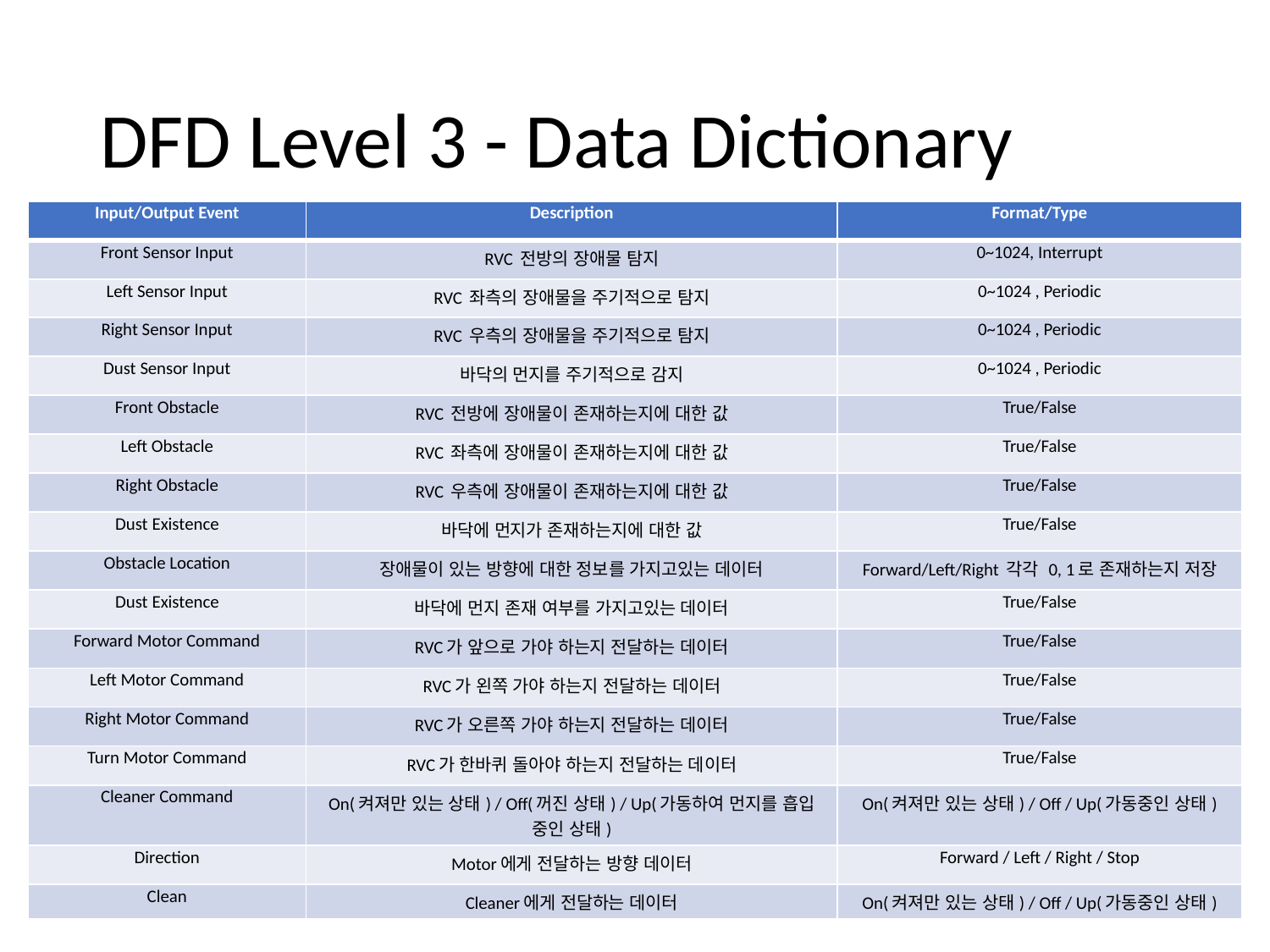

# DFD Level 3 - Data Dictionary
| Input/Output Event | Description | Format/Type |
| --- | --- | --- |
| Front Sensor Input | RVC 전방의 장애물 탐지 | 0~1024, Interrupt |
| Left Sensor Input | RVC 좌측의 장애물을 주기적으로 탐지 | 0~1024 , Periodic |
| Right Sensor Input | RVC 우측의 장애물을 주기적으로 탐지 | 0~1024 , Periodic |
| Dust Sensor Input | 바닥의 먼지를 주기적으로 감지 | 0~1024 , Periodic |
| Front Obstacle | RVC 전방에 장애물이 존재하는지에 대한 값 | True/False |
| Left Obstacle | RVC 좌측에 장애물이 존재하는지에 대한 값 | True/False |
| Right Obstacle | RVC 우측에 장애물이 존재하는지에 대한 값 | True/False |
| Dust Existence | 바닥에 먼지가 존재하는지에 대한 값 | True/False |
| Obstacle Location | 장애물이 있는 방향에 대한 정보를 가지고있는 데이터 | Forward/Left/Right 각각 0, 1로 존재하는지 저장 |
| Dust Existence | 바닥에 먼지 존재 여부를 가지고있는 데이터 | True/False |
| Forward Motor Command | RVC가 앞으로 가야 하는지 전달하는 데이터 | True/False |
| Left Motor Command | RVC가 왼쪽 가야 하는지 전달하는 데이터 | True/False |
| Right Motor Command | RVC가 오른쪽 가야 하는지 전달하는 데이터 | True/False |
| Turn Motor Command | RVC가 한바퀴 돌아야 하는지 전달하는 데이터 | True/False |
| Cleaner Command | On(켜져만 있는 상태) / Off(꺼진 상태) / Up(가동하여 먼지를 흡입 중인 상태) | On(켜져만 있는 상태) / Off / Up(가동중인 상태) |
| Direction | Motor에게 전달하는 방향 데이터 | Forward / Left / Right / Stop |
| Clean | Cleaner에게 전달하는 데이터 | On(켜져만 있는 상태) / Off / Up(가동중인 상태) |